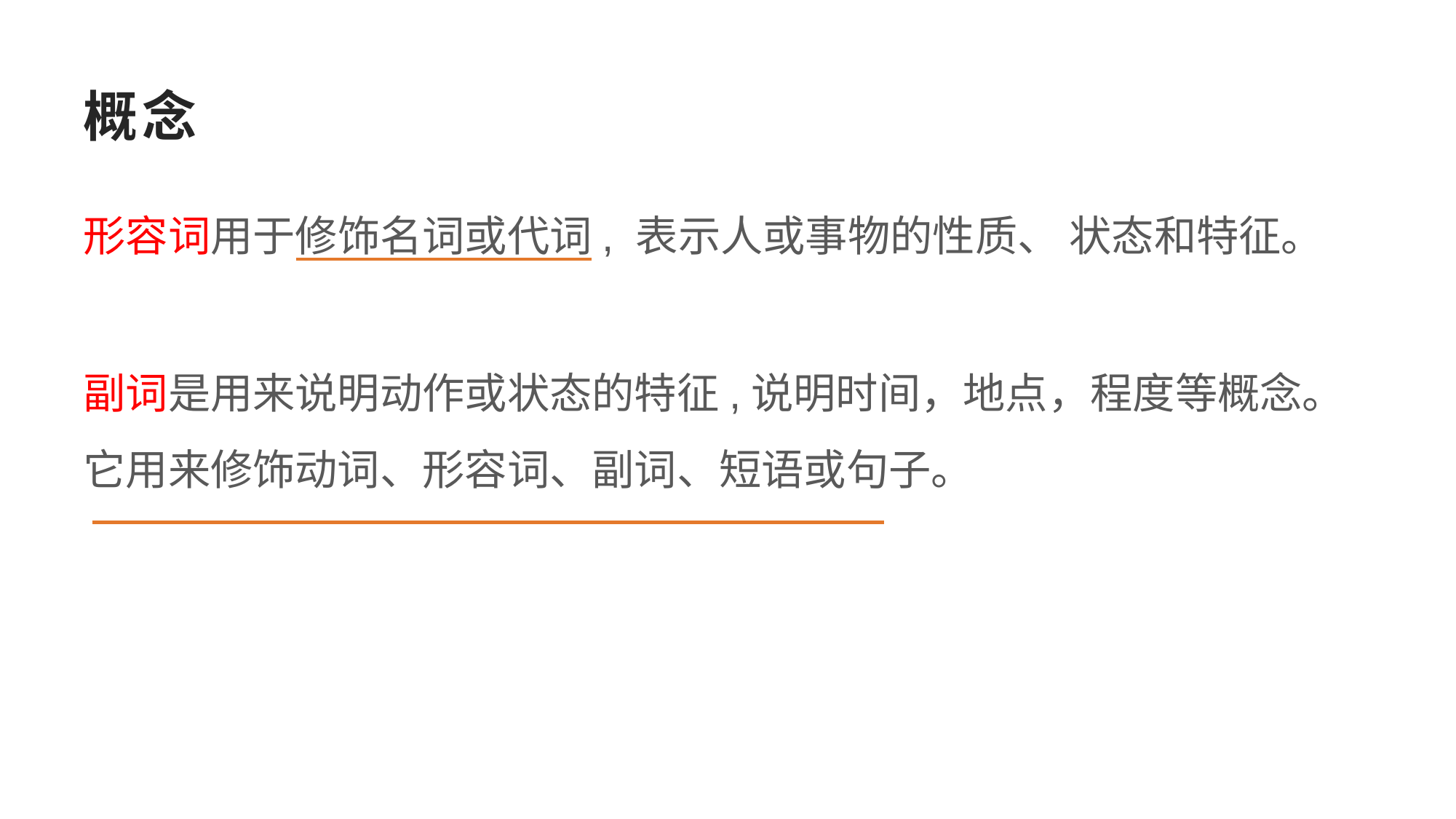

概念
形容词用于修饰名词或代词, 表示人或事物的性质、 状态和特征。
副词是用来说明动作或状态的特征,说明时间，地点，程度等概念。它用来修饰动词、形容词、副词、短语或句子。